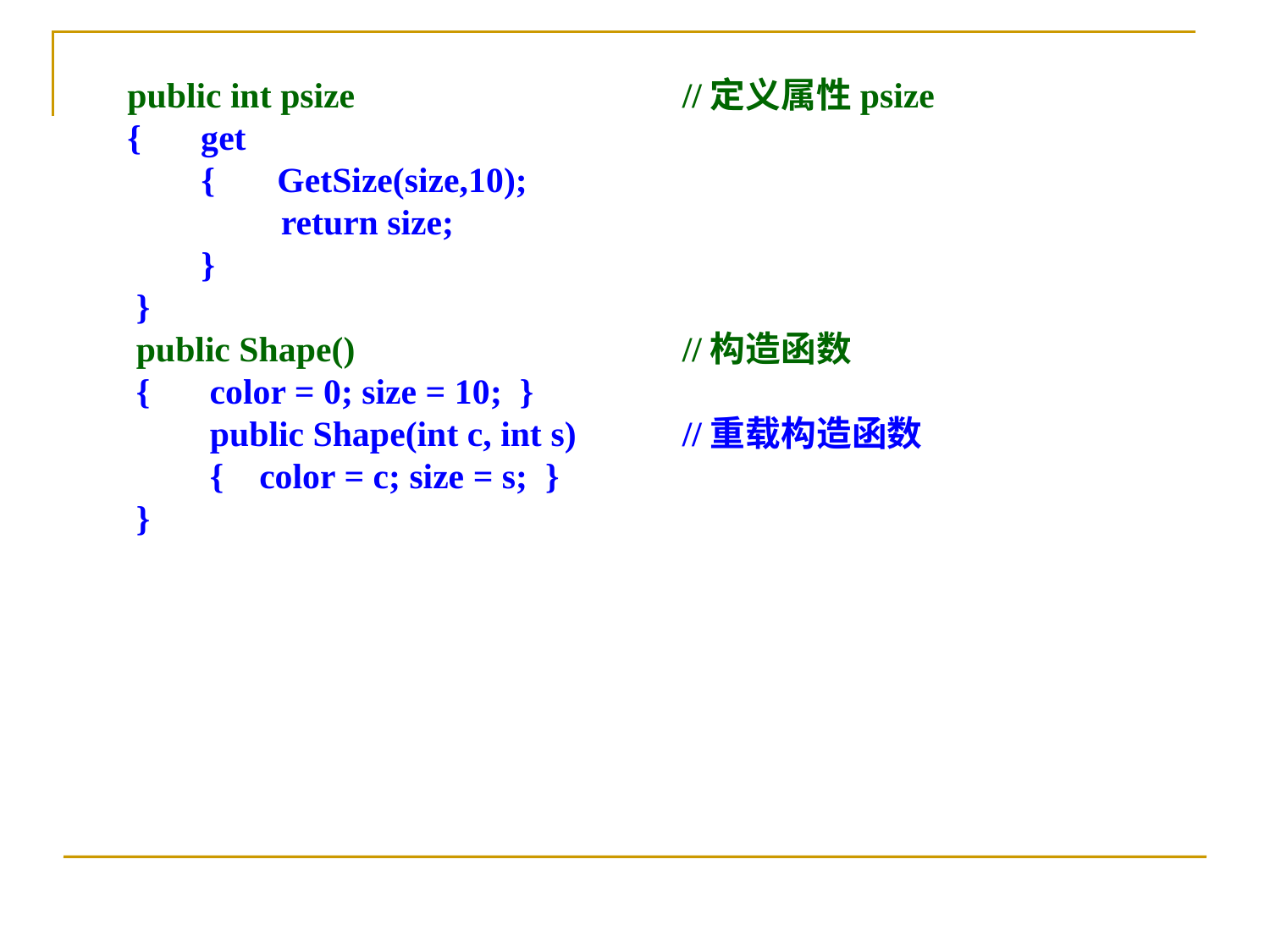

public int psize			//定义属性psize
         {	   get
	   {       GetSize(size,10);
	            return size;
	   }
          }
          public Shape()			//构造函数
          {	    color = 0; size = 10;  }
	    public Shape(int c, int s)	//重载构造函数
	    {    color = c; size = s;  }
          }